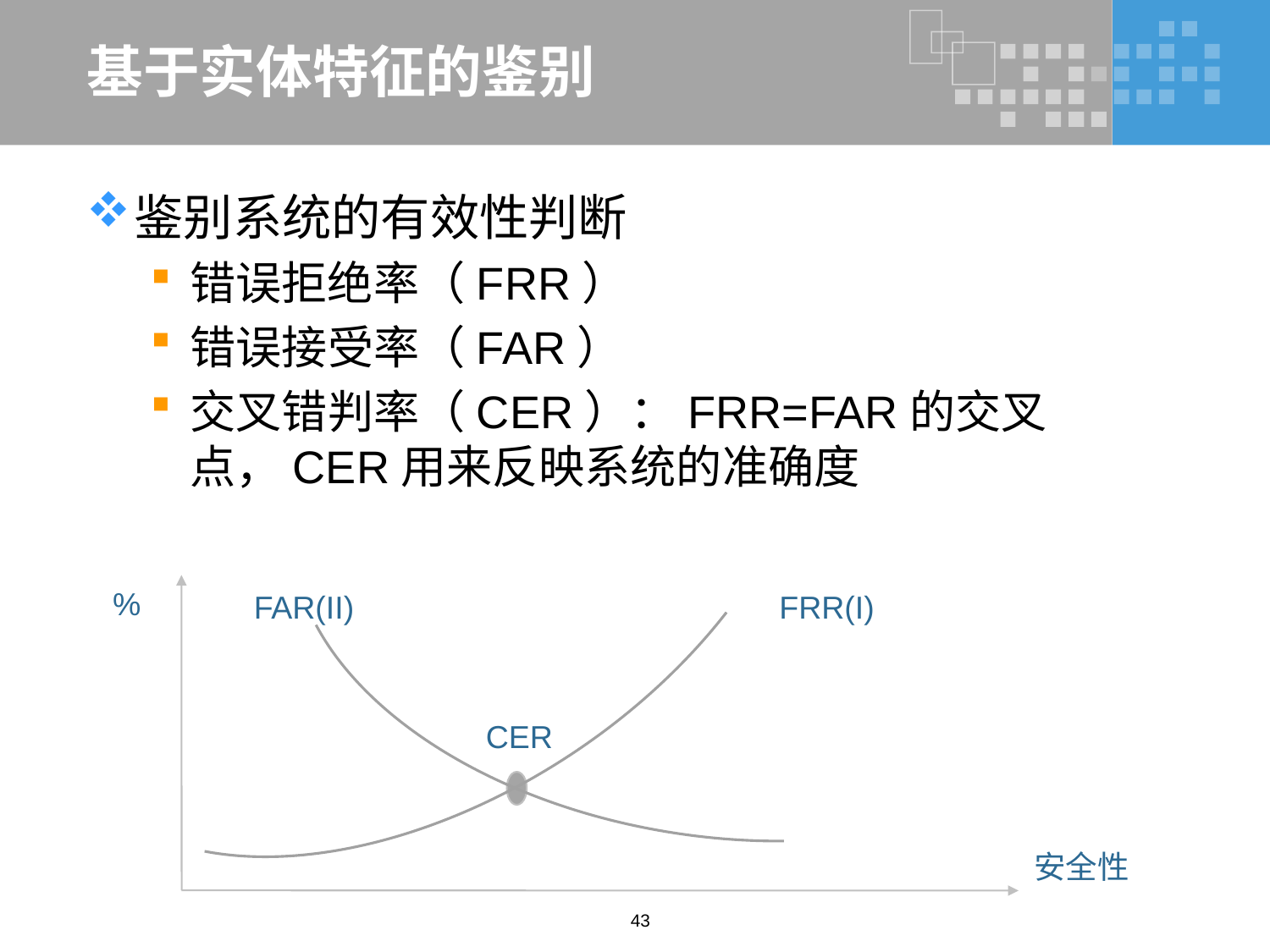

# 基于实体特征的鉴别
鉴别系统的有效性判断
错误拒绝率（FRR）
错误接受率（FAR）
交叉错判率（CER）：FRR=FAR的交叉点，CER用来反映系统的准确度

%
FAR(II)
FRR(I)
CER

安全性

43